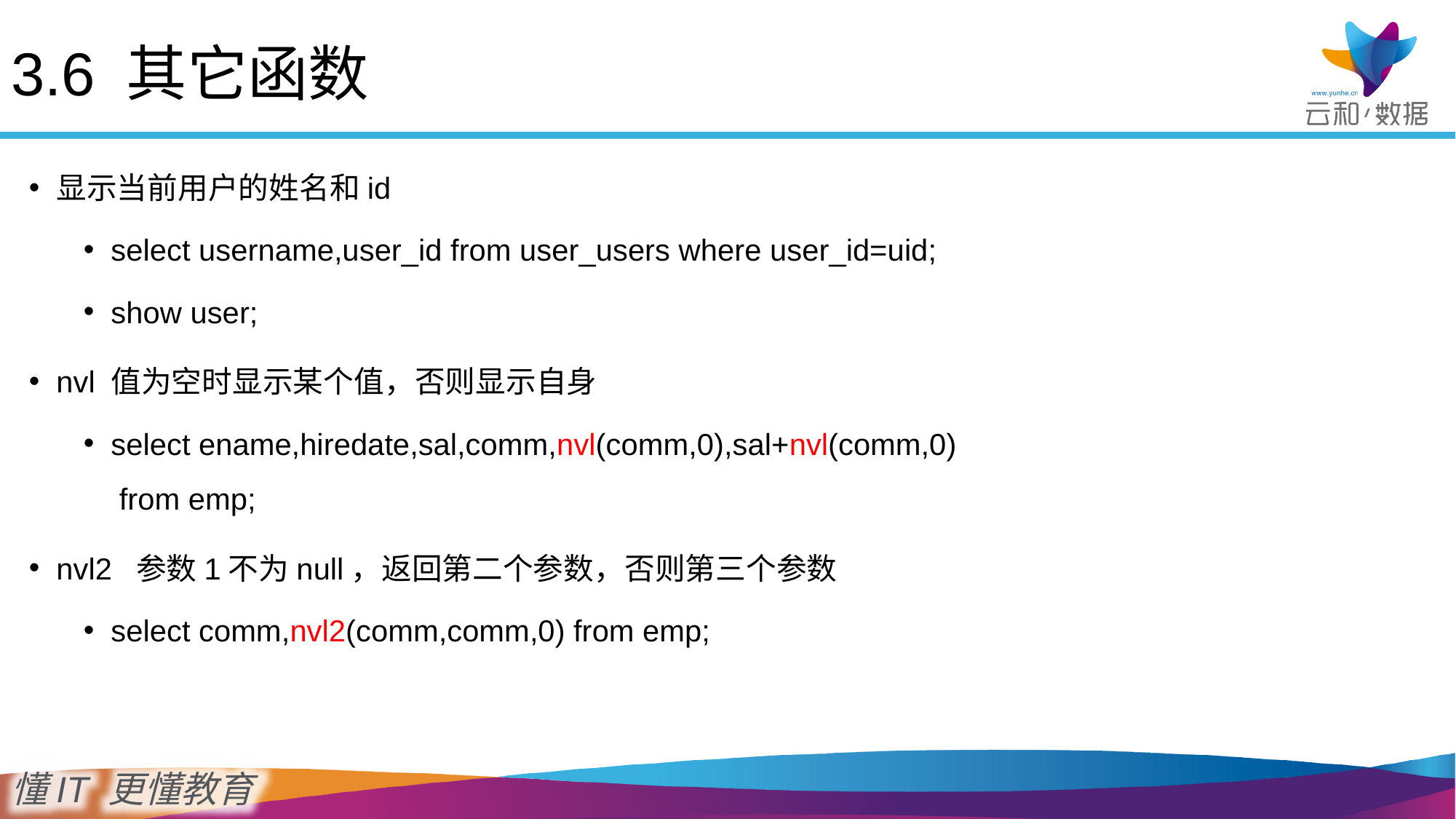

3.6 其它函数
显示当前用户的姓名和id
select username,user_id from user_users where user_id=uid;
show user;
nvl 值为空时显示某个值，否则显示自身
select ename,hiredate,sal,comm,nvl(comm,0),sal+nvl(comm,0)
 from emp;
nvl2  参数1不为null，返回第二个参数，否则第三个参数
select comm,nvl2(comm,comm,0) from emp;